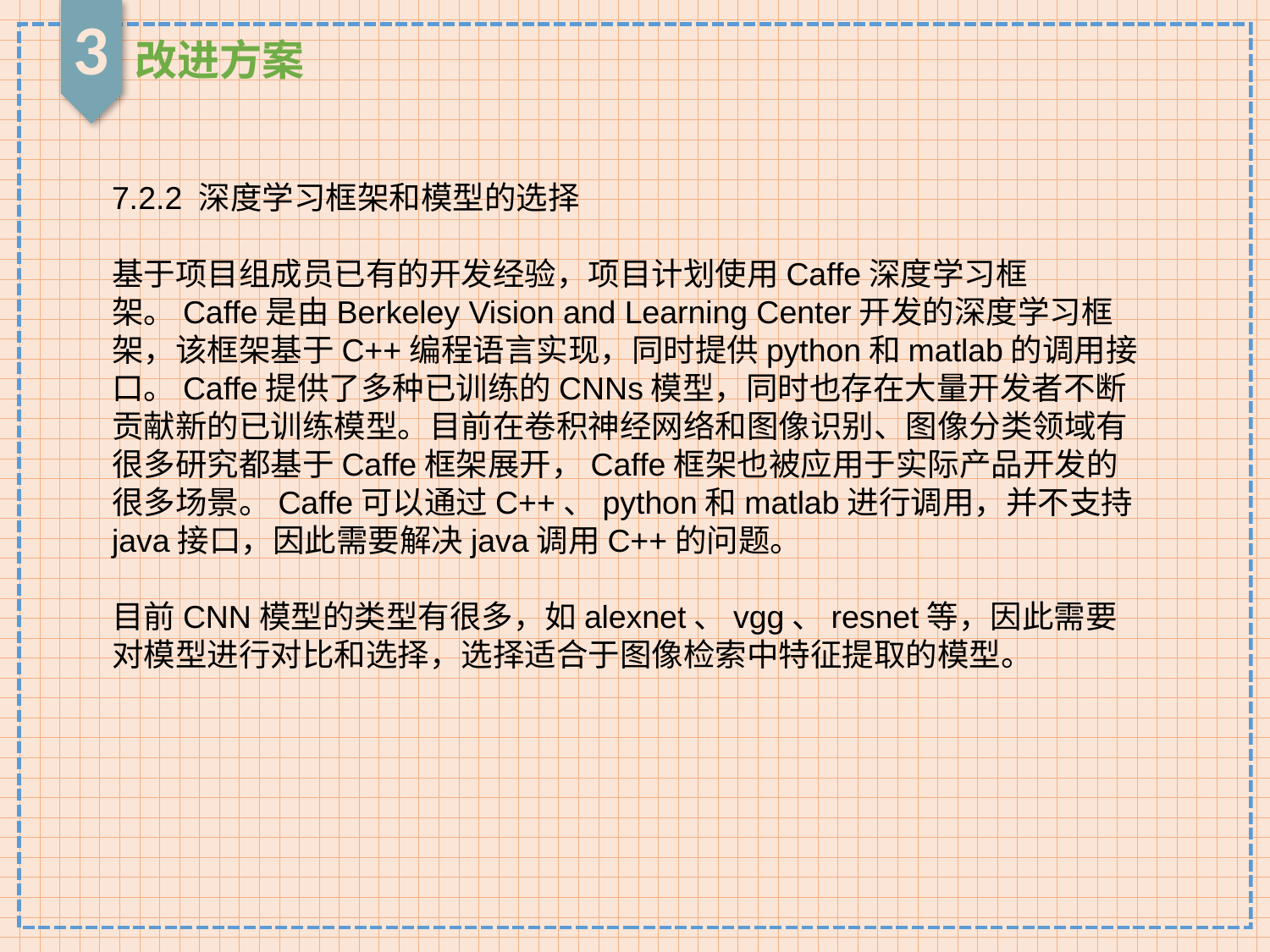

3
改进方案
7.2.2 深度学习框架和模型的选择

基于项目组成员已有的开发经验，项目计划使用Caffe深度学习框架。Caffe是由Berkeley Vision and Learning Center开发的深度学习框架，该框架基于C++编程语言实现，同时提供python和matlab的调用接口。Caffe提供了多种已训练的CNNs模型，同时也存在大量开发者不断贡献新的已训练模型。目前在卷积神经网络和图像识别、图像分类领域有很多研究都基于Caffe框架展开，Caffe框架也被应用于实际产品开发的很多场景。Caffe可以通过C++、python和matlab进行调用，并不支持java接口，因此需要解决java调用C++的问题。

目前CNN模型的类型有很多，如alexnet、vgg、resnet等，因此需要对模型进行对比和选择，选择适合于图像检索中特征提取的模型。